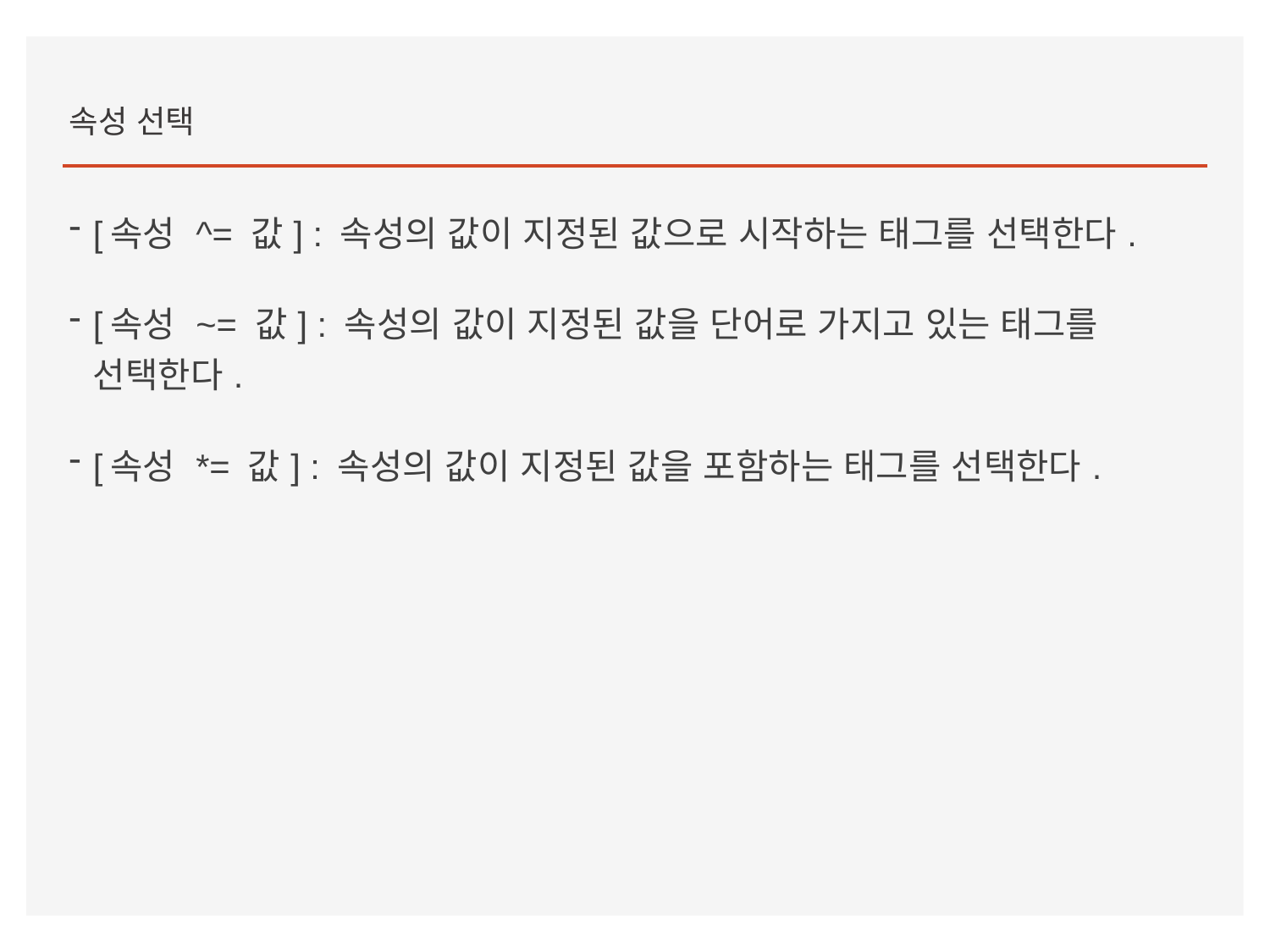

속성 선택
[속성 ^= 값] : 속성의 값이 지정된 값으로 시작하는 태그를 선택한다.
[속성 ~= 값] : 속성의 값이 지정된 값을 단어로 가지고 있는 태그를 선택한다.
[속성 *= 값] : 속성의 값이 지정된 값을 포함하는 태그를 선택한다.